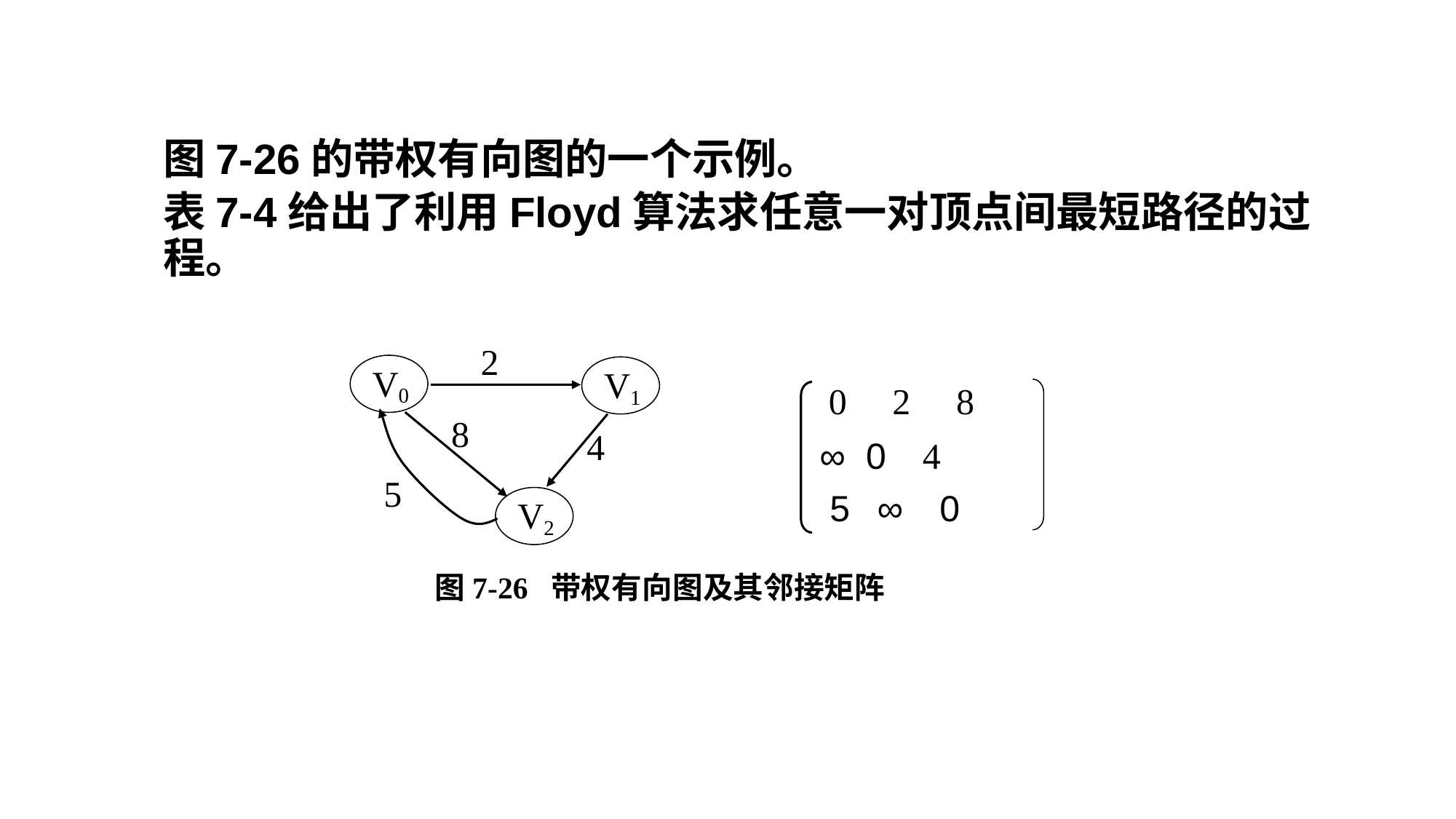

图7-26的带权有向图的一个示例。
表7-4给出了利用Floyd算法求任意一对顶点间最短路径的过程。

2
V0
V1

8

4
5
V2
 0     2     8

∞  0    4
 5   ∞    0
图7-26  带权有向图及其邻接矩阵